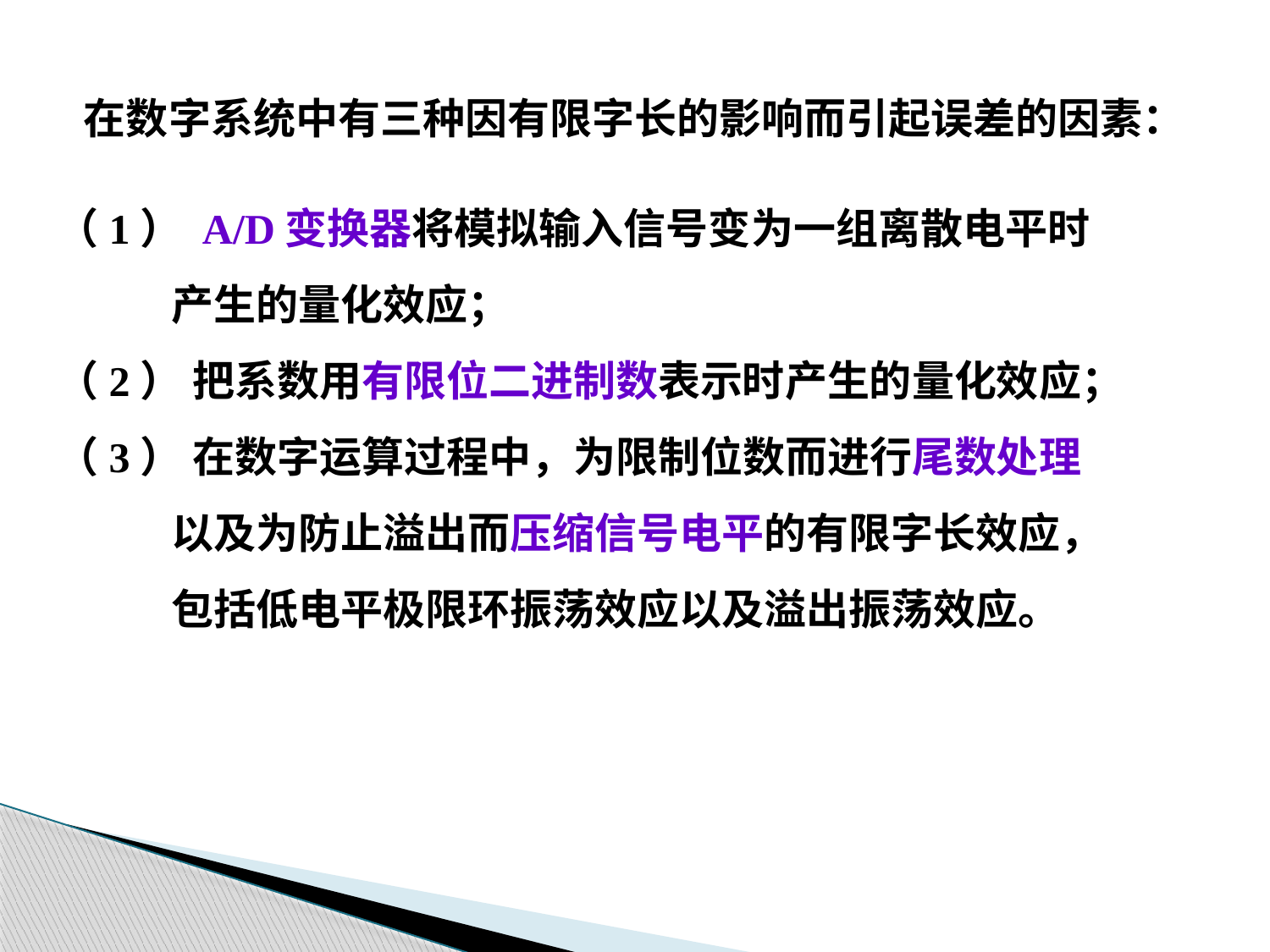

在数字系统中有三种因有限字长的影响而引起误差的因素：
（1） A/D变换器将模拟输入信号变为一组离散电平时
           产生的量化效应；
（2） 把系数用有限位二进制数表示时产生的量化效应；
（3） 在数字运算过程中，为限制位数而进行尾数处理
           以及为防止溢出而压缩信号电平的有限字长效应，
           包括低电平极限环振荡效应以及溢出振荡效应。